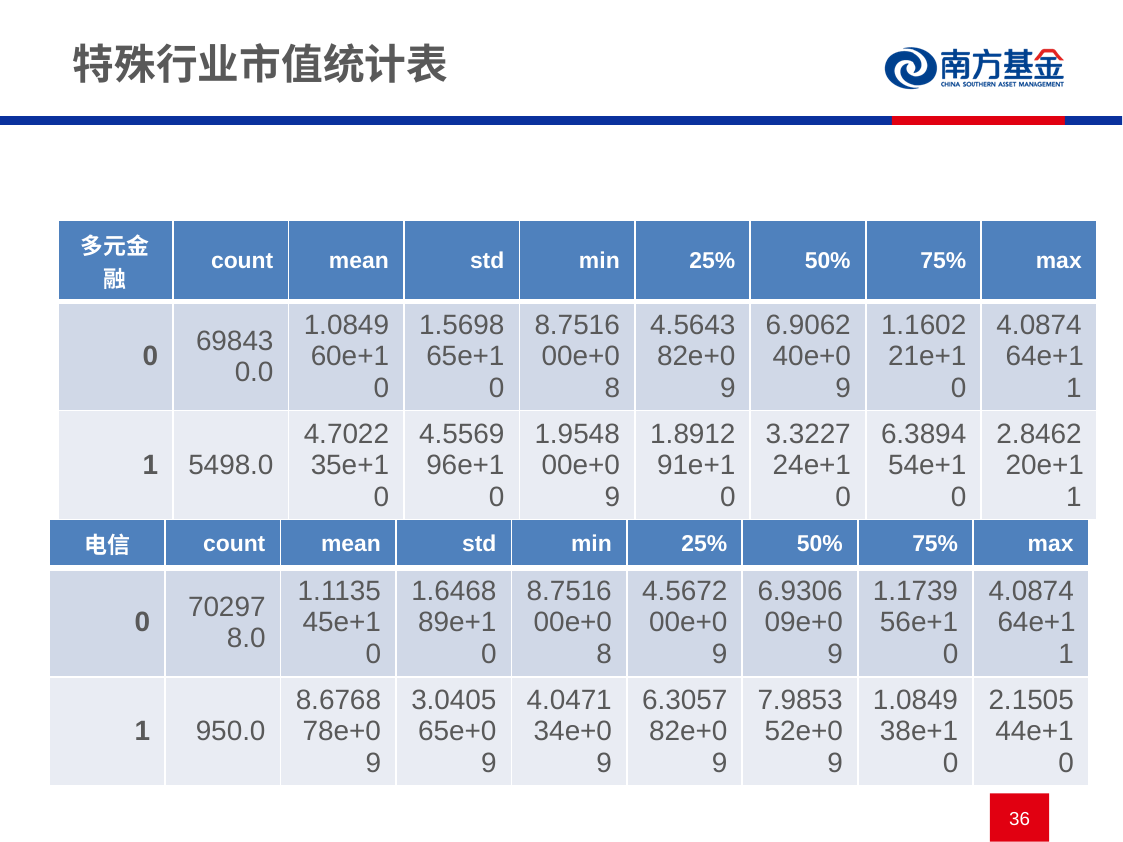

# 特殊行业市值统计表
| 多元金融 | count | mean | std | min | 25% | 50% | 75% | max |
| --- | --- | --- | --- | --- | --- | --- | --- | --- |
| 0 | 698430.0 | 1.084960e+10 | 1.569865e+10 | 8.751600e+08 | 4.564382e+09 | 6.906240e+09 | 1.160221e+10 | 4.087464e+11 |
| 1 | 5498.0 | 4.702235e+10 | 4.556996e+10 | 1.954800e+09 | 1.891291e+10 | 3.322724e+10 | 6.389454e+10 | 2.846220e+11 |
| 电信 | count | mean | std | min | 25% | 50% | 75% | max |
| --- | --- | --- | --- | --- | --- | --- | --- | --- |
| 0 | 702978.0 | 1.113545e+10 | 1.646889e+10 | 8.751600e+08 | 4.567200e+09 | 6.930609e+09 | 1.173956e+10 | 4.087464e+11 |
| 1 | 950.0 | 8.676878e+09 | 3.040565e+09 | 4.047134e+09 | 6.305782e+09 | 7.985352e+09 | 1.084938e+10 | 2.150544e+10 |
36